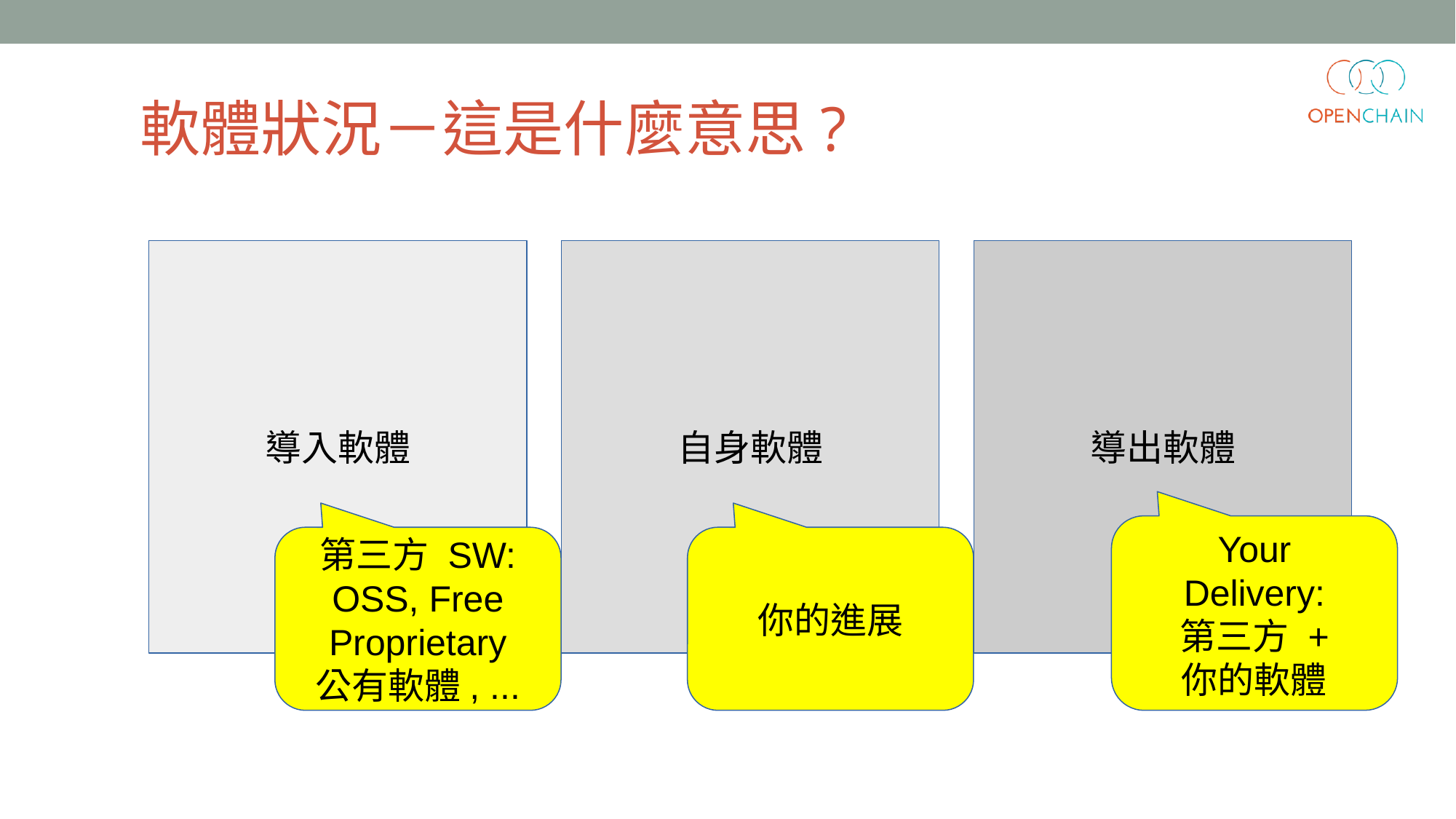

軟體狀況－這是什麼意思?

導入軟體
自身軟體
導出軟體
Your
Delivery:
第三方 +
你的軟體
第三方 SW:
OSS, Free
Proprietary
公有軟體, ...
你的進展